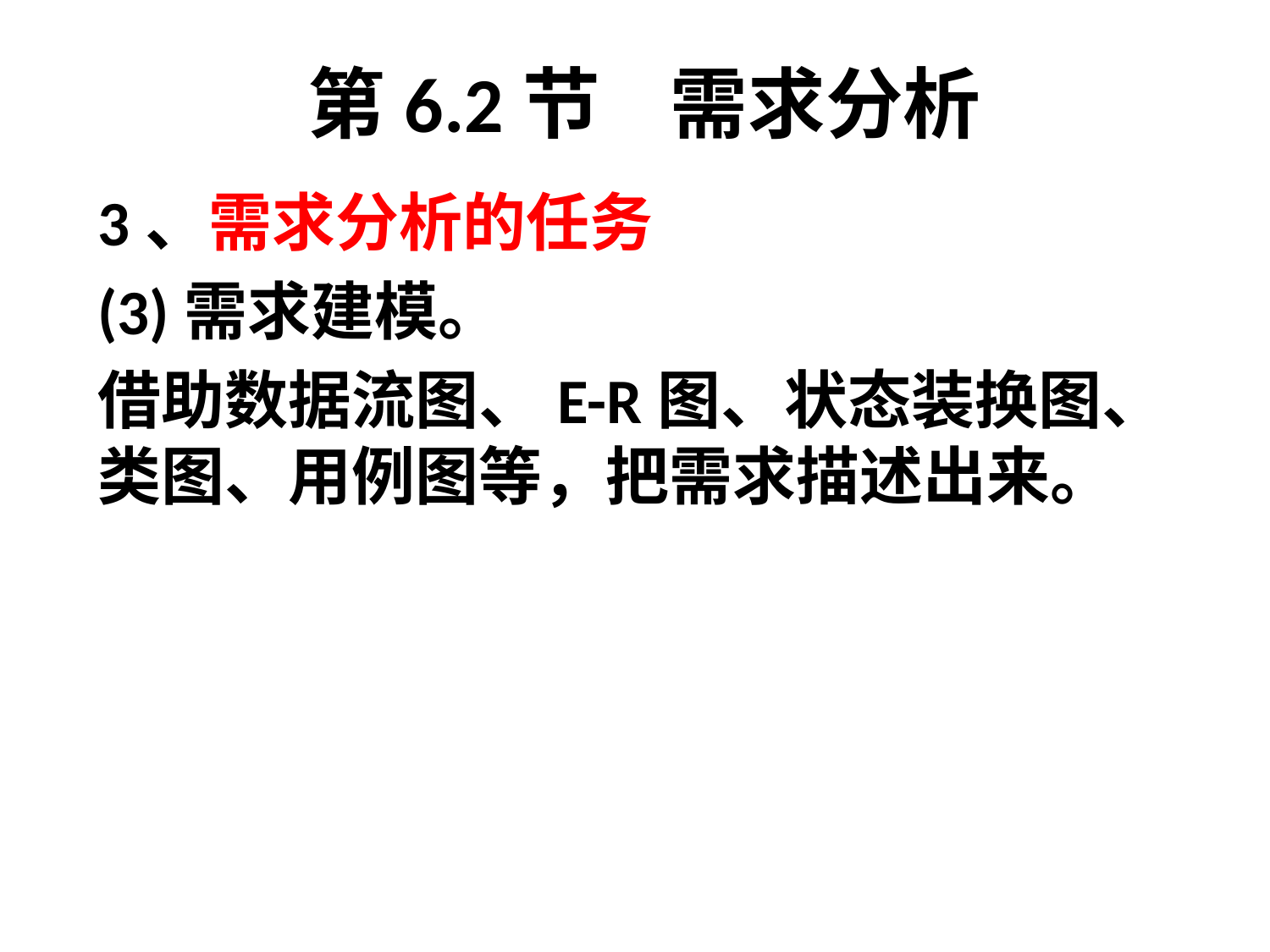

# 第6.2节    需求分析
3、需求分析的任务
(3)需求建模。
借助数据流图、E-R图、状态装换图、类图、用例图等，把需求描述出来。